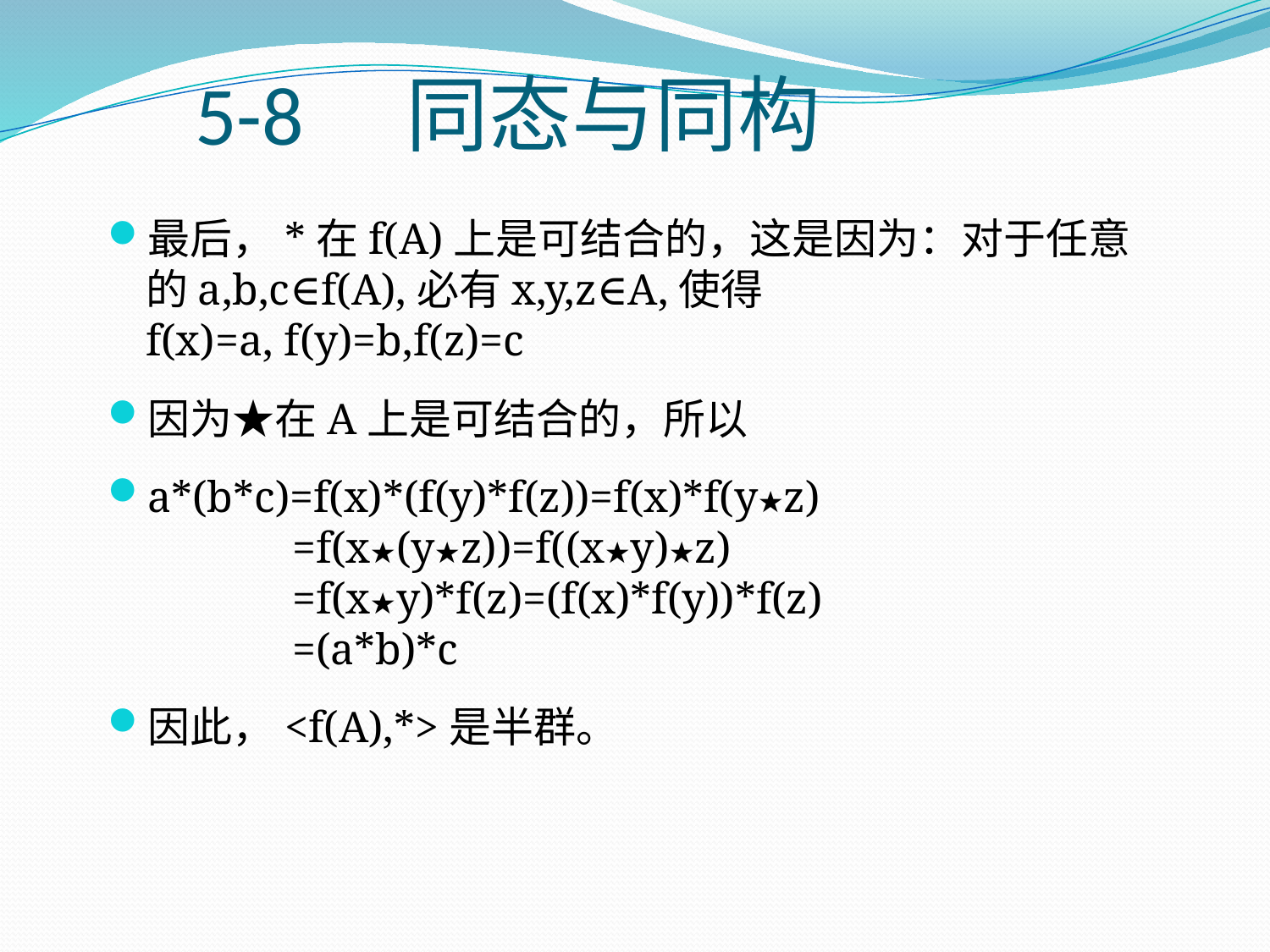

# 5-8　同态与同构
最后，*在f(A)上是可结合的，这是因为：对于任意的a,b,c∈f(A),必有x,y,z∈A,使得
f(x)=a, f(y)=b,f(z)=c
因为★在A上是可结合的，所以
a*(b*c)=f(x)*(f(y)*f(z))=f(x)*f(y★z)
　　　 =f(x★(y★z))=f((x★y)★z)
　　　 =f(x★y)*f(z)=(f(x)*f(y))*f(z)
　　　 =(a*b)*c
因此，<f(A),*>是半群。